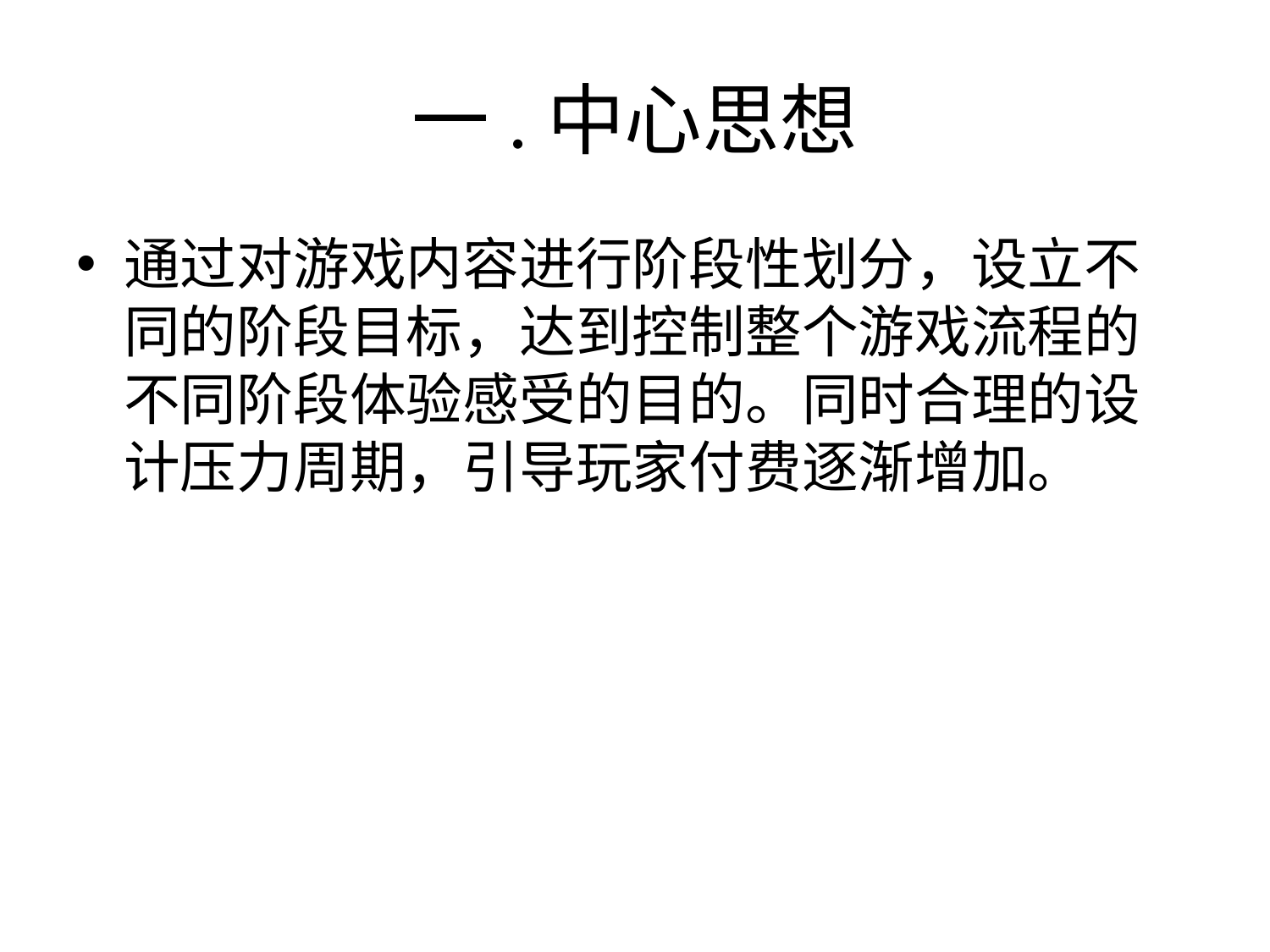

# 一.中心思想
通过对游戏内容进行阶段性划分，设立不同的阶段目标，达到控制整个游戏流程的不同阶段体验感受的目的。同时合理的设计压力周期，引导玩家付费逐渐增加。